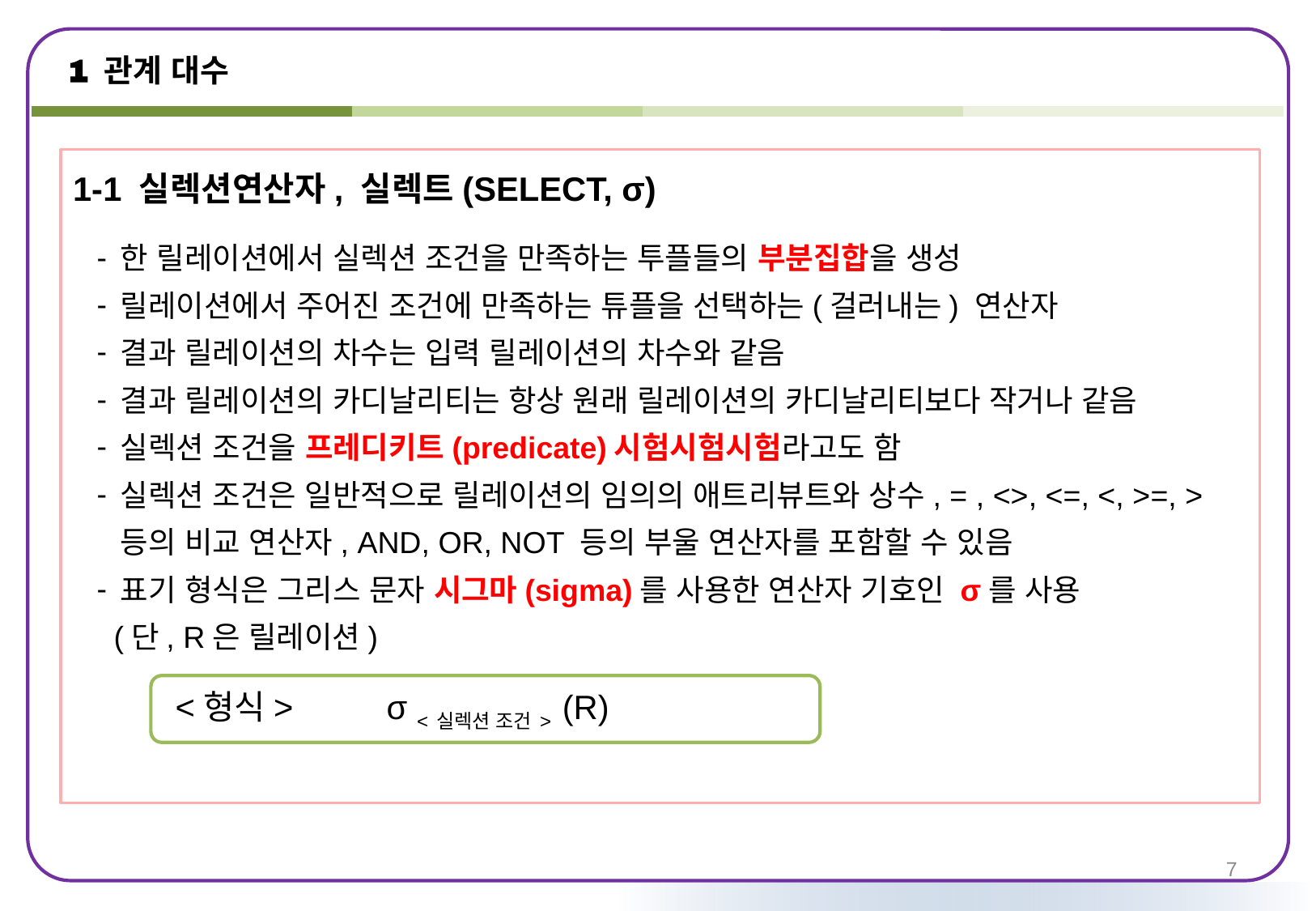

# 1 관계 대수
1-1 실렉션연산자, 실렉트(SELECT, σ)
한 릴레이션에서 실렉션 조건을 만족하는 투플들의 부분집합을 생성
릴레이션에서 주어진 조건에 만족하는 튜플을 선택하는(걸러내는) 연산자
결과 릴레이션의 차수는 입력 릴레이션의 차수와 같음
결과 릴레이션의 카디날리티는 항상 원래 릴레이션의 카디날리티보다 작거나 같음
실렉션 조건을 프레디키트(predicate)시험시험시험라고도 함
실렉션 조건은 일반적으로 릴레이션의 임의의 애트리뷰트와 상수, = , <>, <=, <, >=, > 등의 비교 연산자, AND, OR, NOT 등의 부울 연산자를 포함할 수 있음
표기 형식은 그리스 문자 시그마(sigma)를 사용한 연산자 기호인 σ를 사용
  (단, R은 릴레이션)

 <형식>          σ <실렉션 조건>  (R)
7